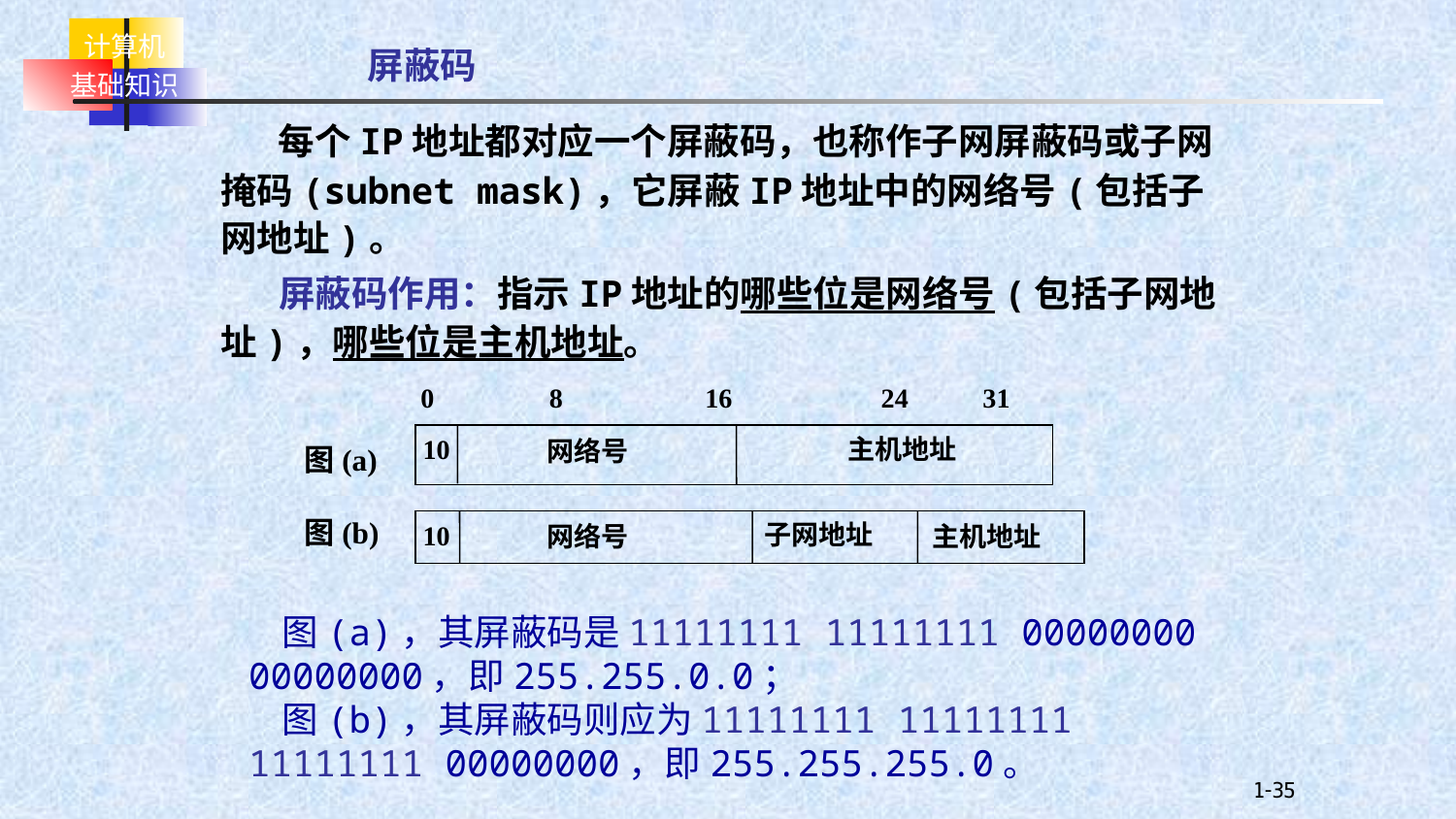

屏蔽码
     每个IP地址都对应一个屏蔽码，也称作子网屏蔽码或子网掩码(subnet mask)，它屏蔽IP地址中的网络号(包括子网地址)。
      屏蔽码作用：指示IP地址的哪些位是网络号(包括子网地址)，哪些位是主机地址。
 0                 8                     16                      24           31

10
主机地址
网络号
图(a)

图(b)

子网地址
10
主机地址
网络号
   图(a)，其屏蔽码是11111111 11111111 00000000 00000000，即255.255.0.0；
   图(b)，其屏蔽码则应为11111111 11111111 11111111 00000000，即255.255.255.0。
1-35